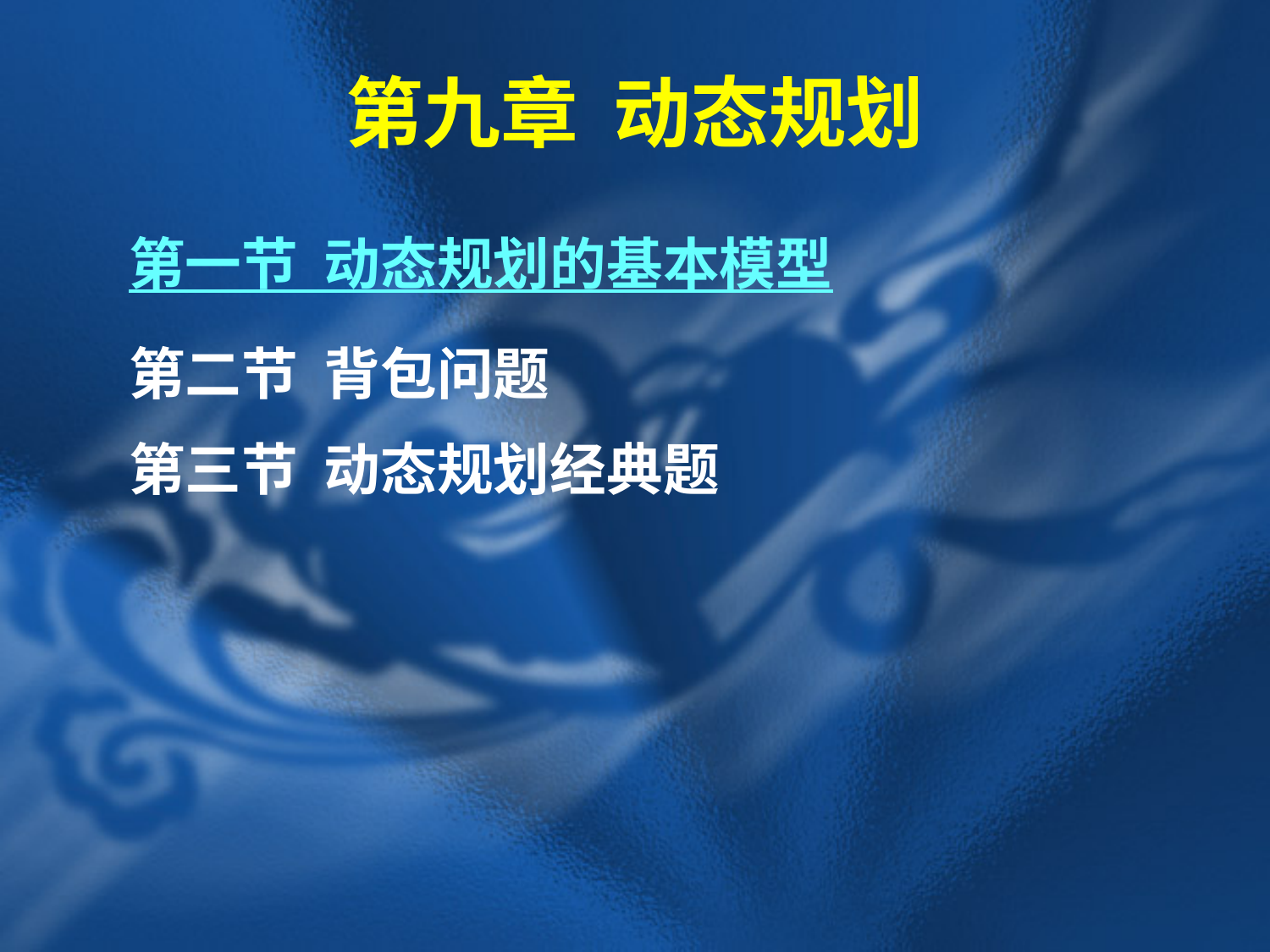

# 第九章  动态规划
第一节  动态规划的基本模型
第二节  背包问题
第三节  动态规划经典题